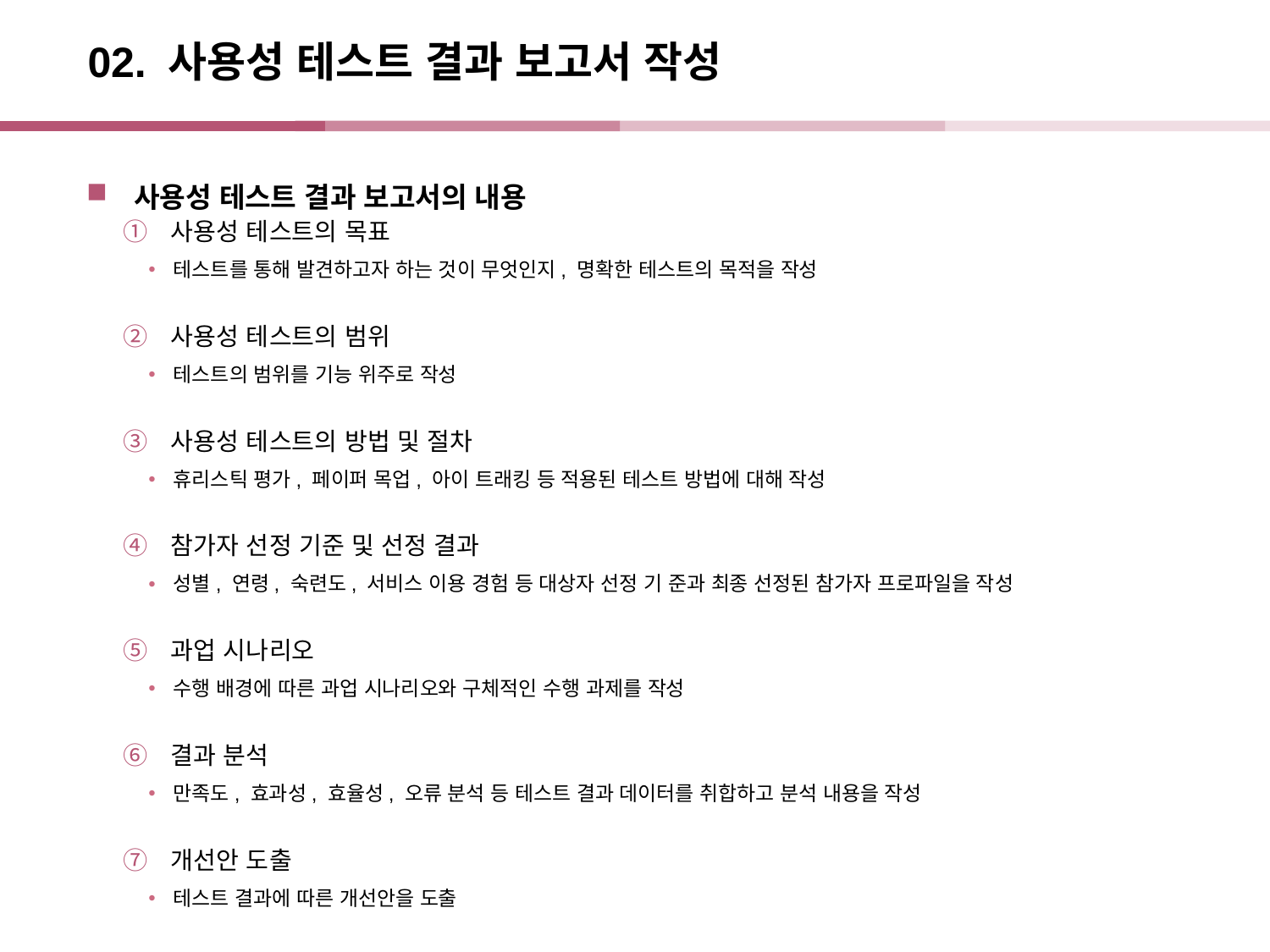

# 02. 사용성 테스트 결과 보고서 작성
사용성 테스트 결과 보고서의 내용
사용성 테스트의 목표
테스트를 통해 발견하고자 하는 것이 무엇인지, 명확한 테스트의 목적을 작성

사용성 테스트의 범위
테스트의 범위를 기능 위주로 작성

사용성 테스트의 방법 및 절차
휴리스틱 평가, 페이퍼 목업, 아이 트래킹 등 적용된 테스트 방법에 대해 작성

참가자 선정 기준 및 선정 결과
성별, 연령, 숙련도, 서비스 이용 경험 등 대상자 선정 기 준과 최종 선정된 참가자 프로파일을 작성

과업 시나리오
수행 배경에 따른 과업 시나리오와 구체적인 수행 과제를 작성

결과 분석
만족도, 효과성, 효율성, 오류 분석 등 테스트 결과 데이터를 취합하고 분석 내용을 작성

개선안 도출
테스트 결과에 따른 개선안을 도출